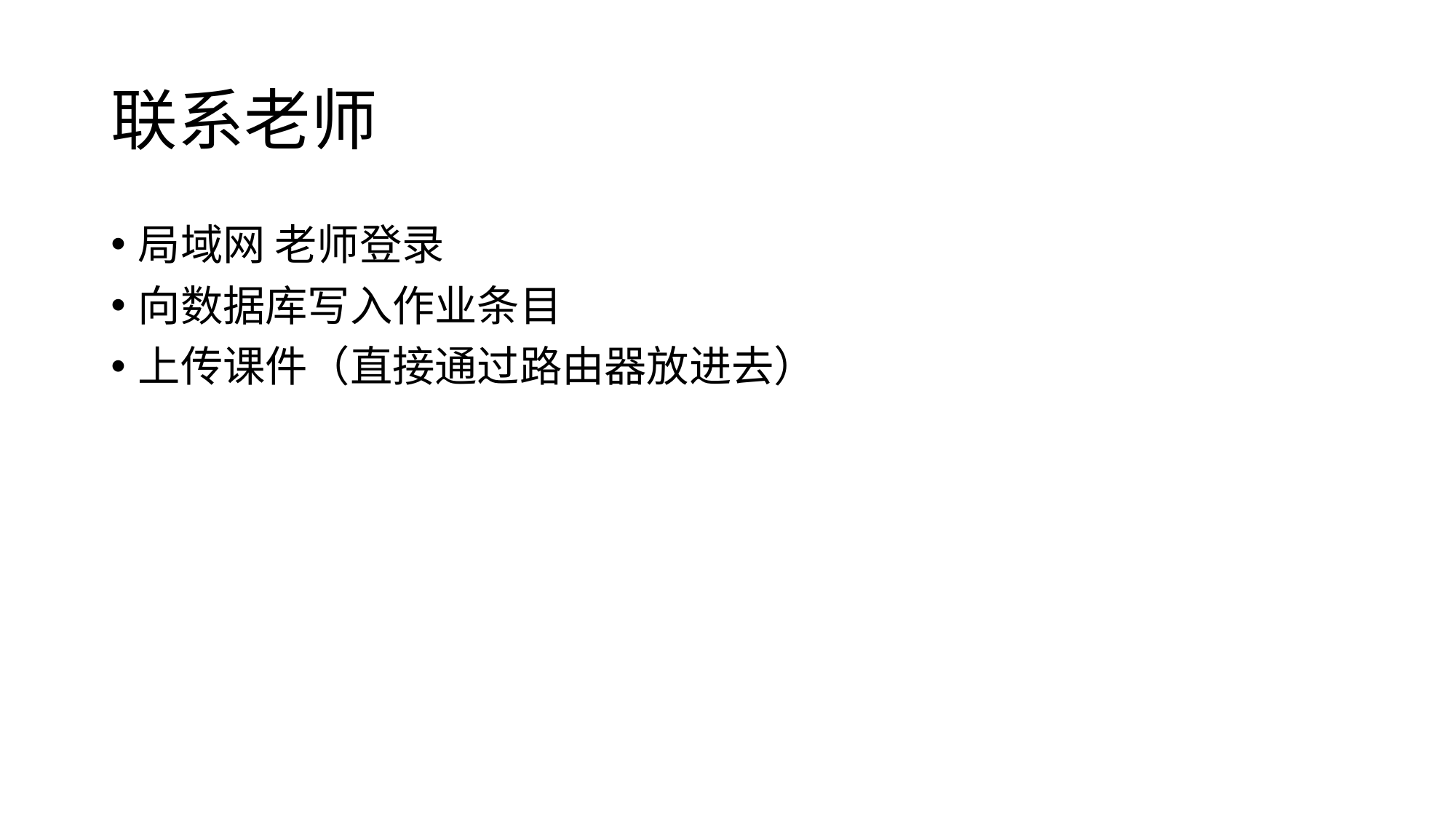

# 联系老师
局域网 老师登录
向数据库写入作业条目
上传课件（直接通过路由器放进去）